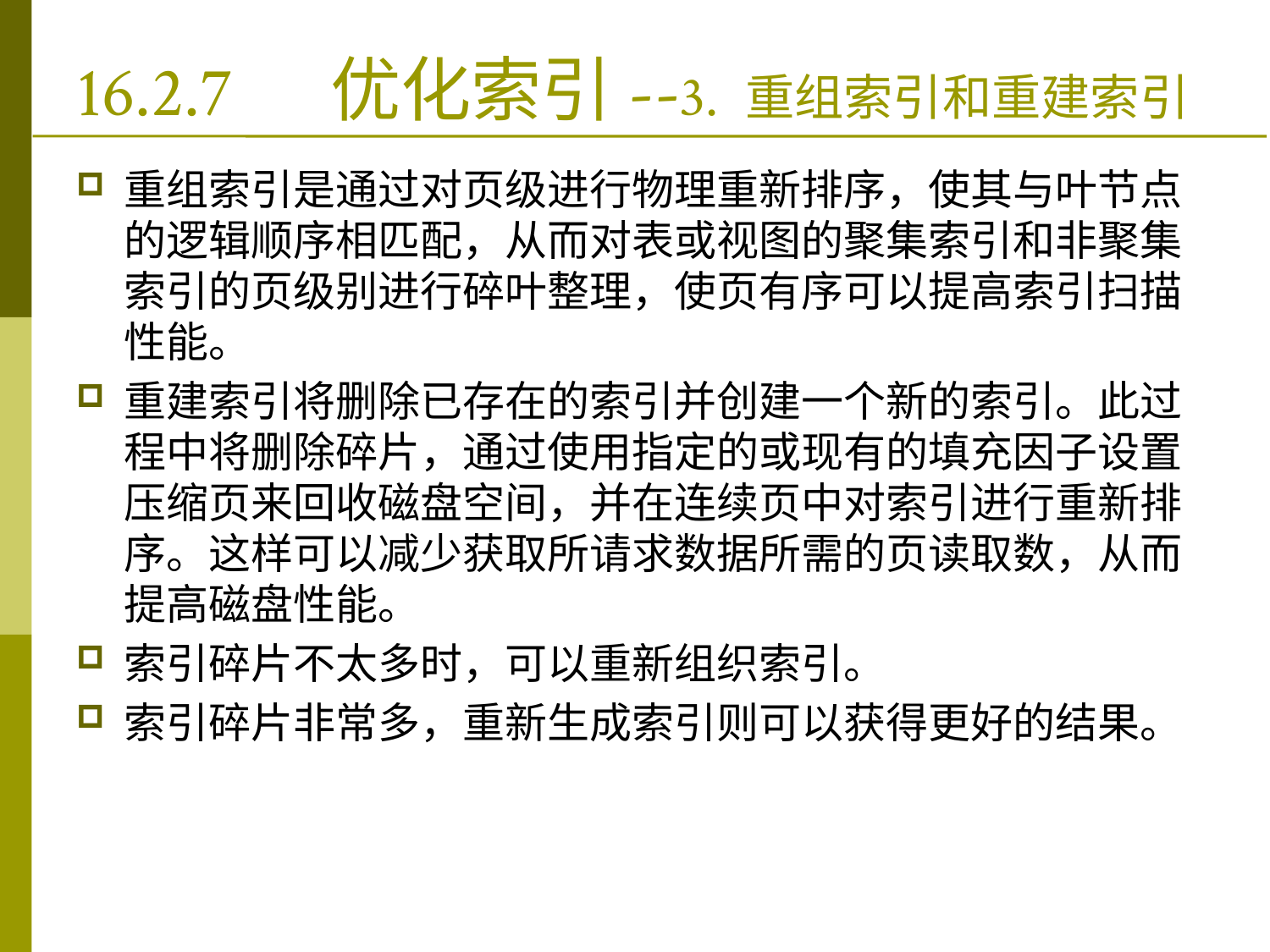

# 16.2.7	优化索引--3. 重组索引和重建索引
重组索引是通过对页级进行物理重新排序，使其与叶节点的逻辑顺序相匹配，从而对表或视图的聚集索引和非聚集索引的页级别进行碎叶整理，使页有序可以提高索引扫描性能。
重建索引将删除已存在的索引并创建一个新的索引。此过程中将删除碎片，通过使用指定的或现有的填充因子设置压缩页来回收磁盘空间，并在连续页中对索引进行重新排序。这样可以减少获取所请求数据所需的页读取数，从而提高磁盘性能。
索引碎片不太多时，可以重新组织索引。
索引碎片非常多，重新生成索引则可以获得更好的结果。